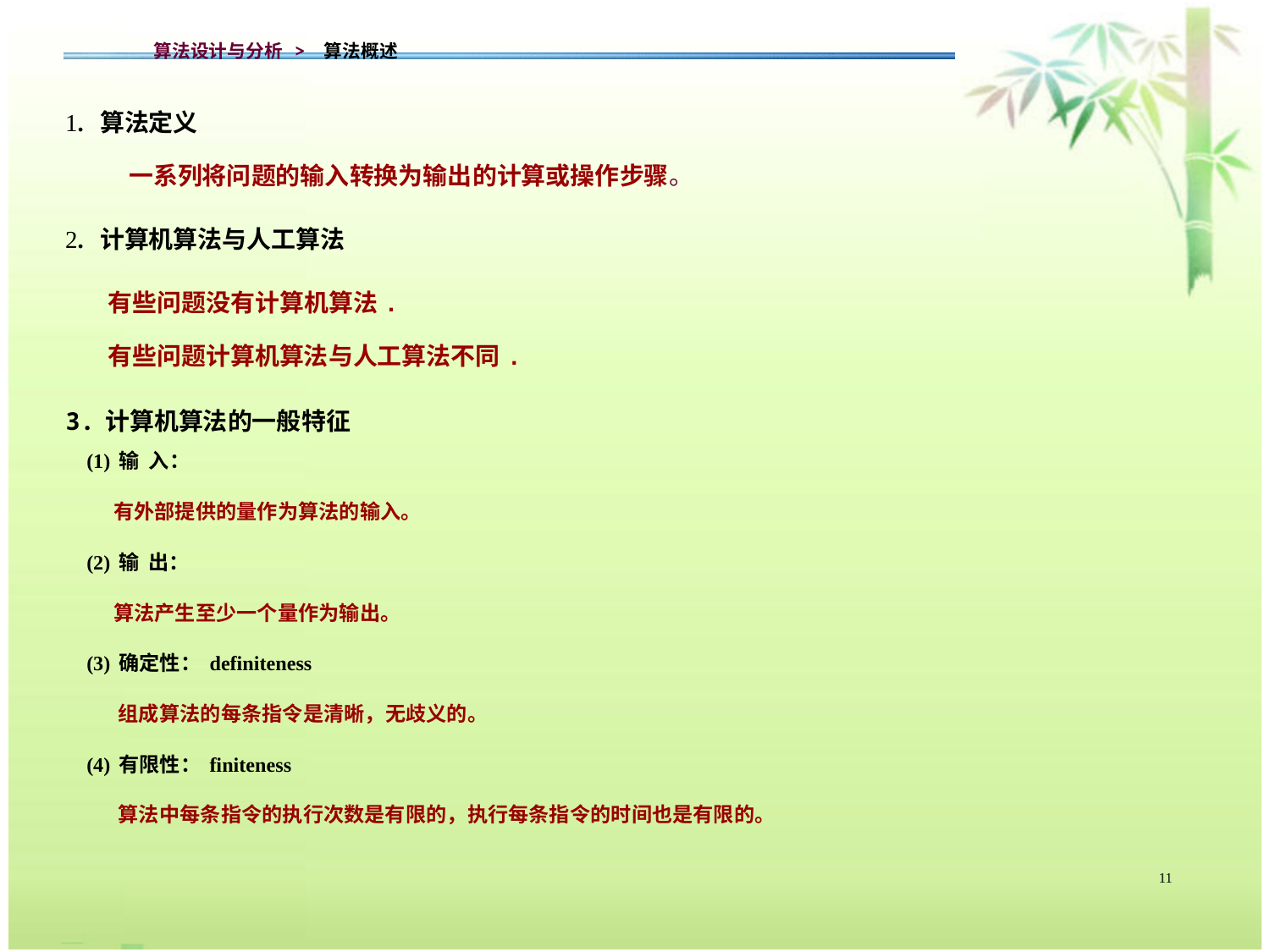

算法设计与分析 > 算法概述
1. 算法定义
一系列将问题的输入转换为输出的计算或操作步骤。
2. 计算机算法与人工算法

有些问题没有计算机算法.
有些问题计算机算法与人工算法不同.
3.计算机算法的一般特征
(1)输  入：
    有外部提供的量作为算法的输入。
(2)输  出：
    算法产生至少一个量作为输出。
(3)确定性：definiteness
     组成算法的每条指令是清晰，无歧义的。
(4)有限性：finiteness
     算法中每条指令的执行次数是有限的，执行每条指令的时间也是有限的。
11